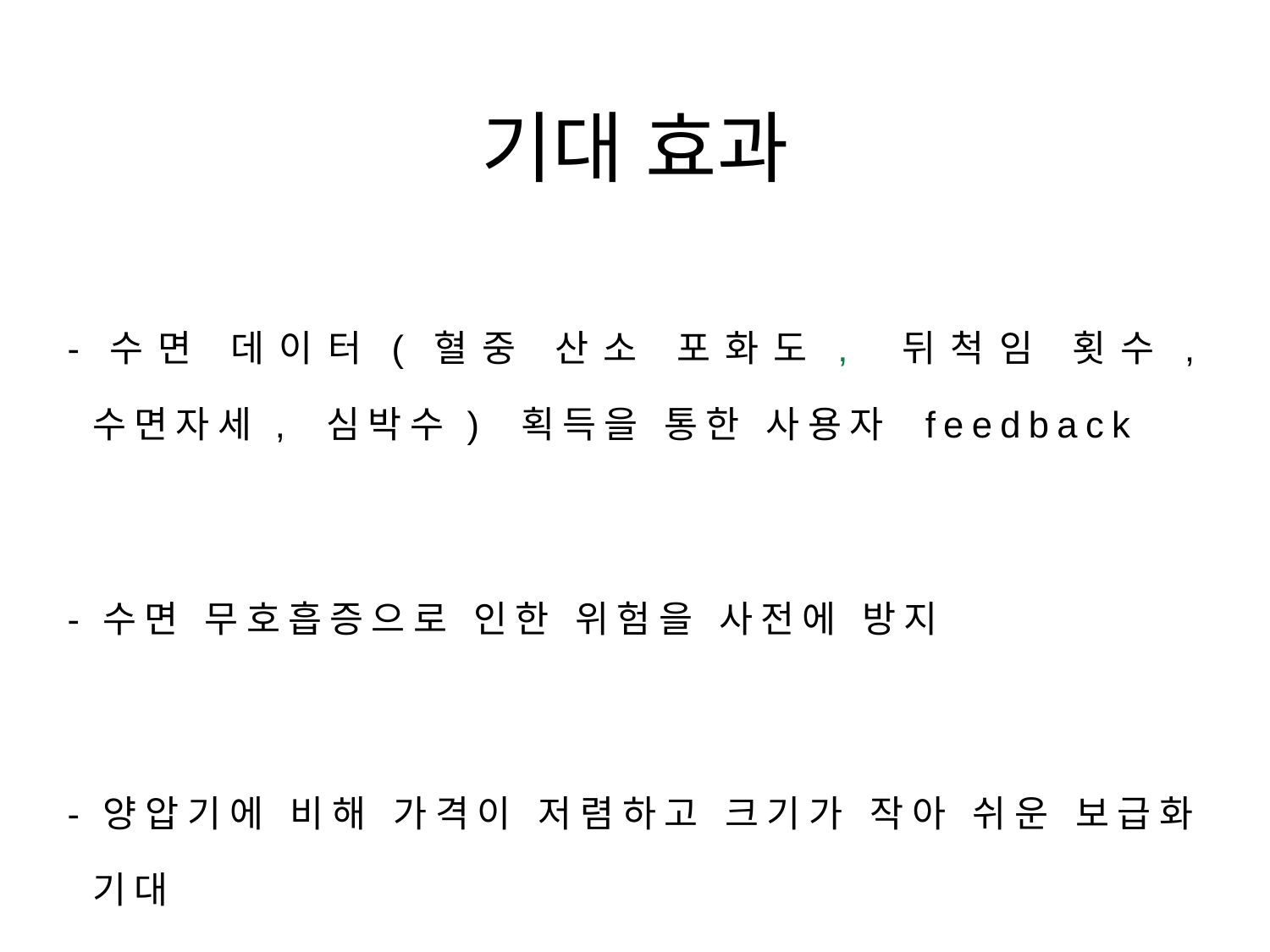

# 기대 효과
-수면 데이터(혈중 산소 포화도, 뒤척임 횟수, 수면자세, 심박수) 획득을 통한 사용자 feedback

-수면 무호흡증으로 인한 위험을 사전에 방지

-양압기에 비해 가격이 저렴하고 크기가 작아 쉬운 보급화 기대